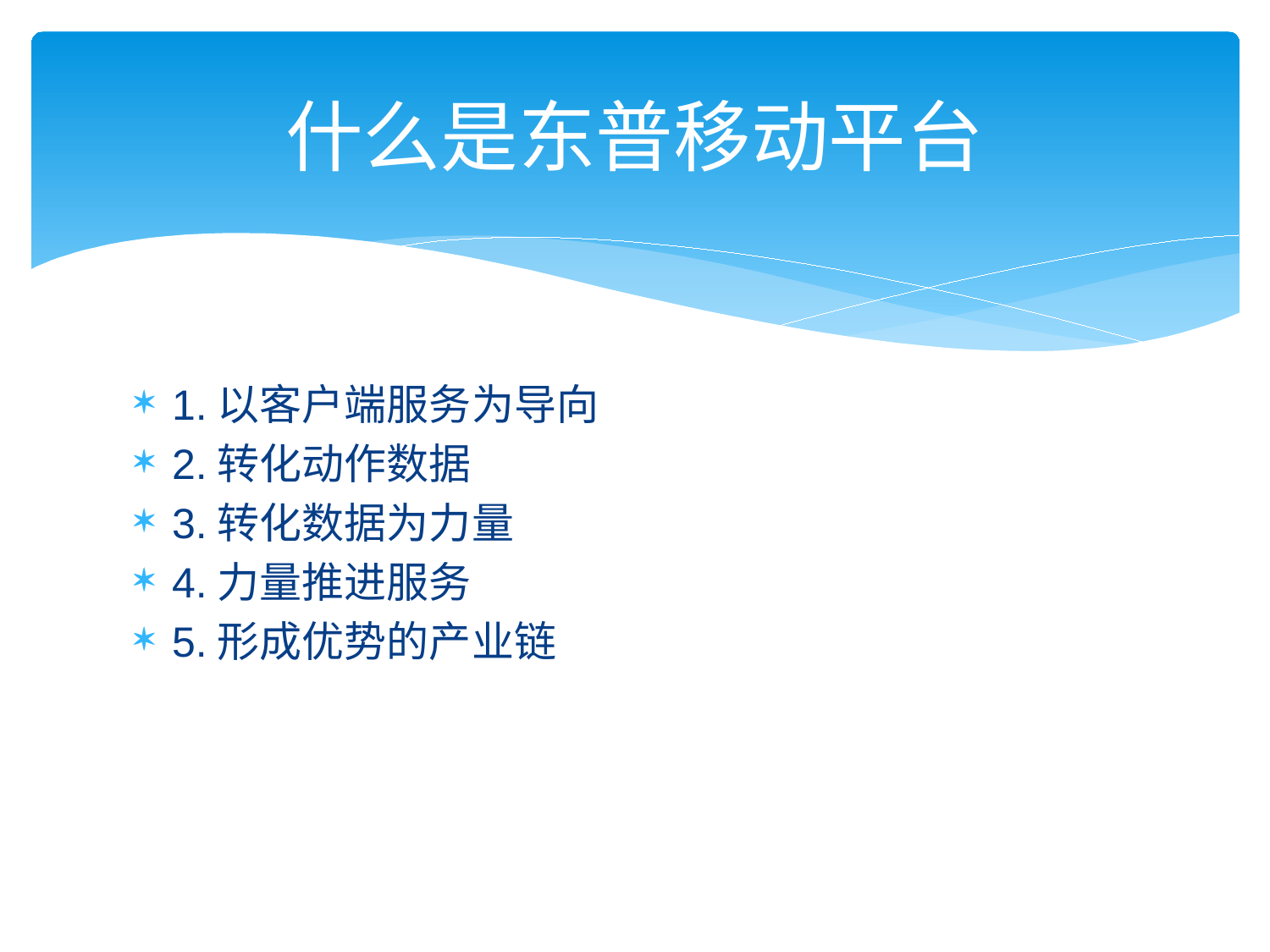

# 什么是东普移动平台
1.以客户端服务为导向
2.转化动作数据
3.转化数据为力量
4.力量推进服务
5.形成优势的产业链